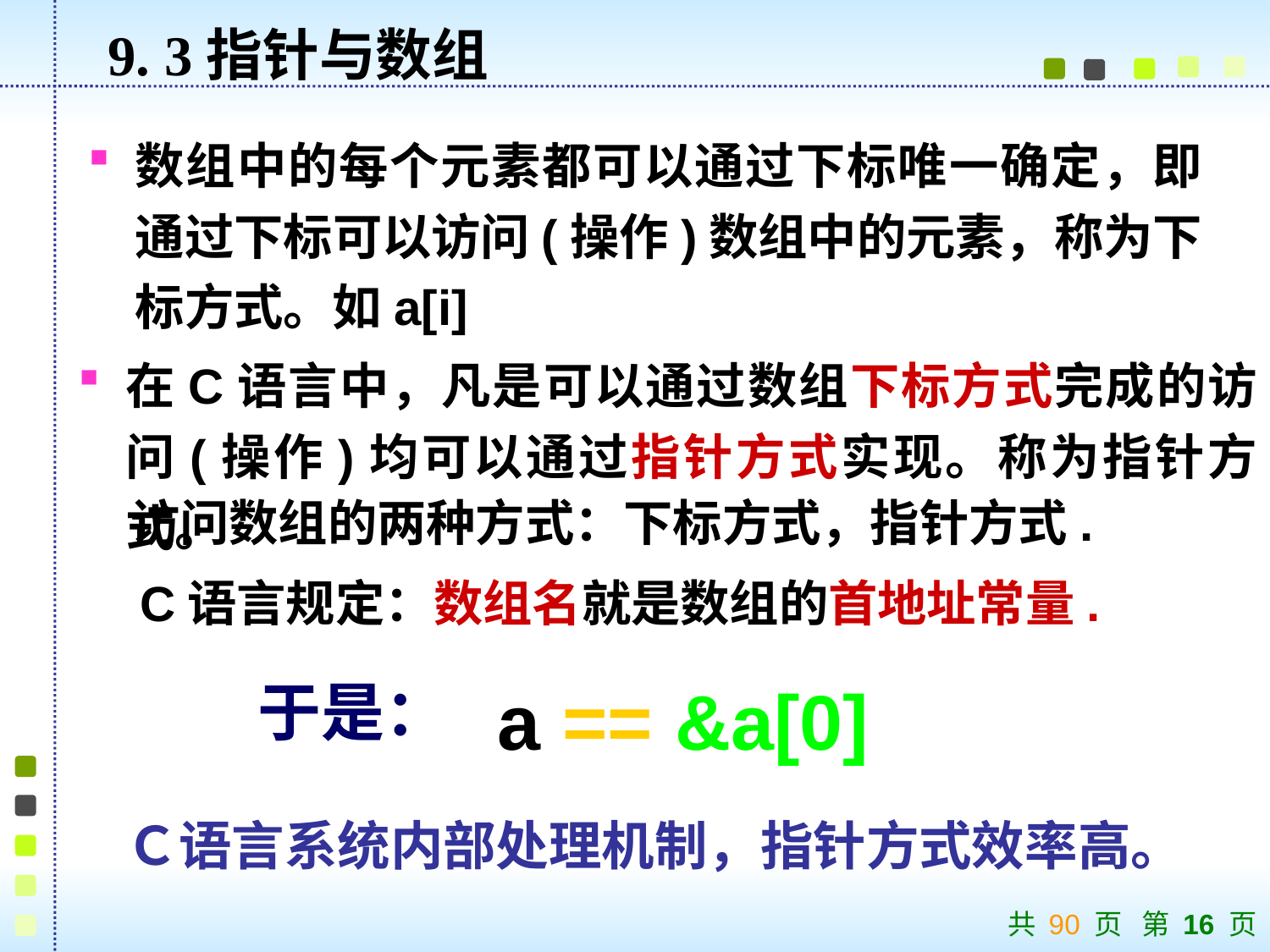

9. 3指针与数组
数组中的每个元素都可以通过下标唯一确定，即通过下标可以访问(操作)数组中的元素，称为下标方式。如a[i]
在C语言中，凡是可以通过数组下标方式完成的访问(操作)均可以通过指针方式实现。称为指针方式。
 访问数组的两种方式：下标方式，指针方式.
C语言规定：数组名就是数组的首地址常量.
于是：
a == &a[0]
Ｃ语言系统内部处理机制，指针方式效率高。
共 90 页   第 16 页